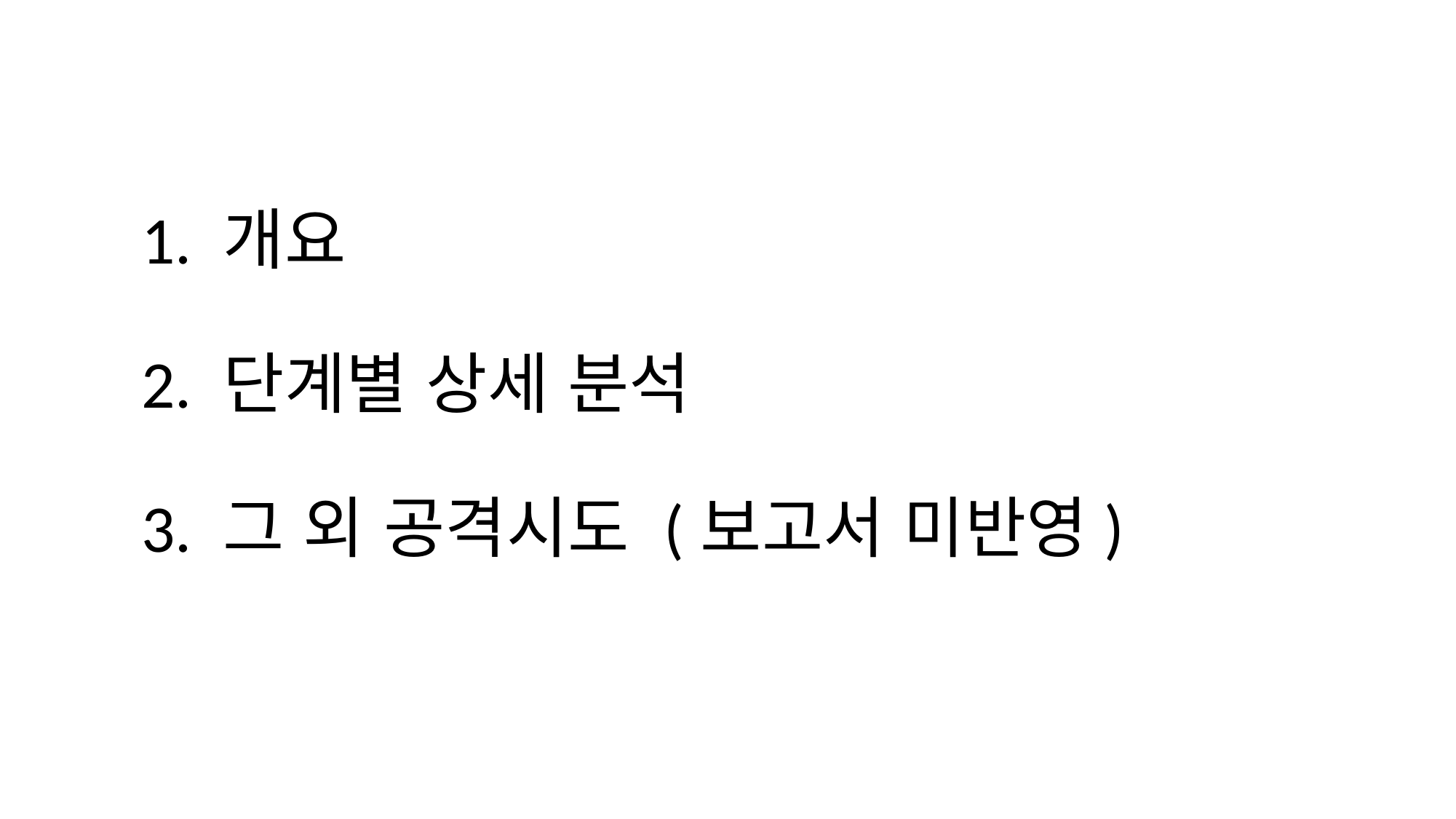

# 1. 개요 2. 단계별 상세 분석 3. 그 외 공격시도 (보고서 미반영)